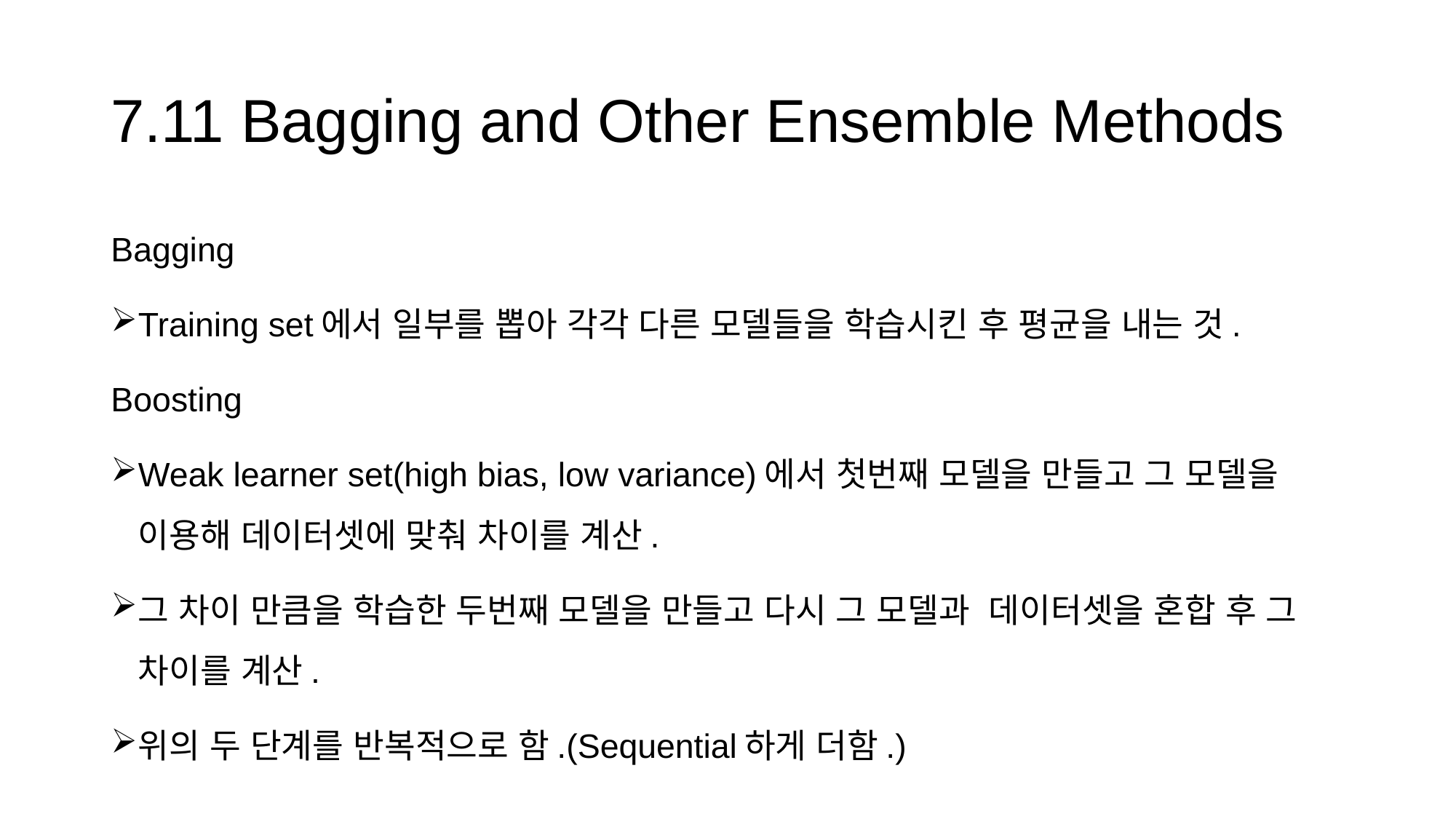

# 7.11 Bagging and Other Ensemble Methods
Bagging
Training set에서 일부를 뽑아 각각 다른 모델들을 학습시킨 후 평균을 내는 것.
Boosting
Weak learner set(high bias, low variance)에서 첫번째 모델을 만들고 그 모델을 이용해 데이터셋에 맞춰 차이를 계산.
그 차이 만큼을 학습한 두번째 모델을 만들고 다시 그 모델과  데이터셋을 혼합 후 그 차이를 계산.
위의 두 단계를 반복적으로 함.(Sequential하게 더함.)